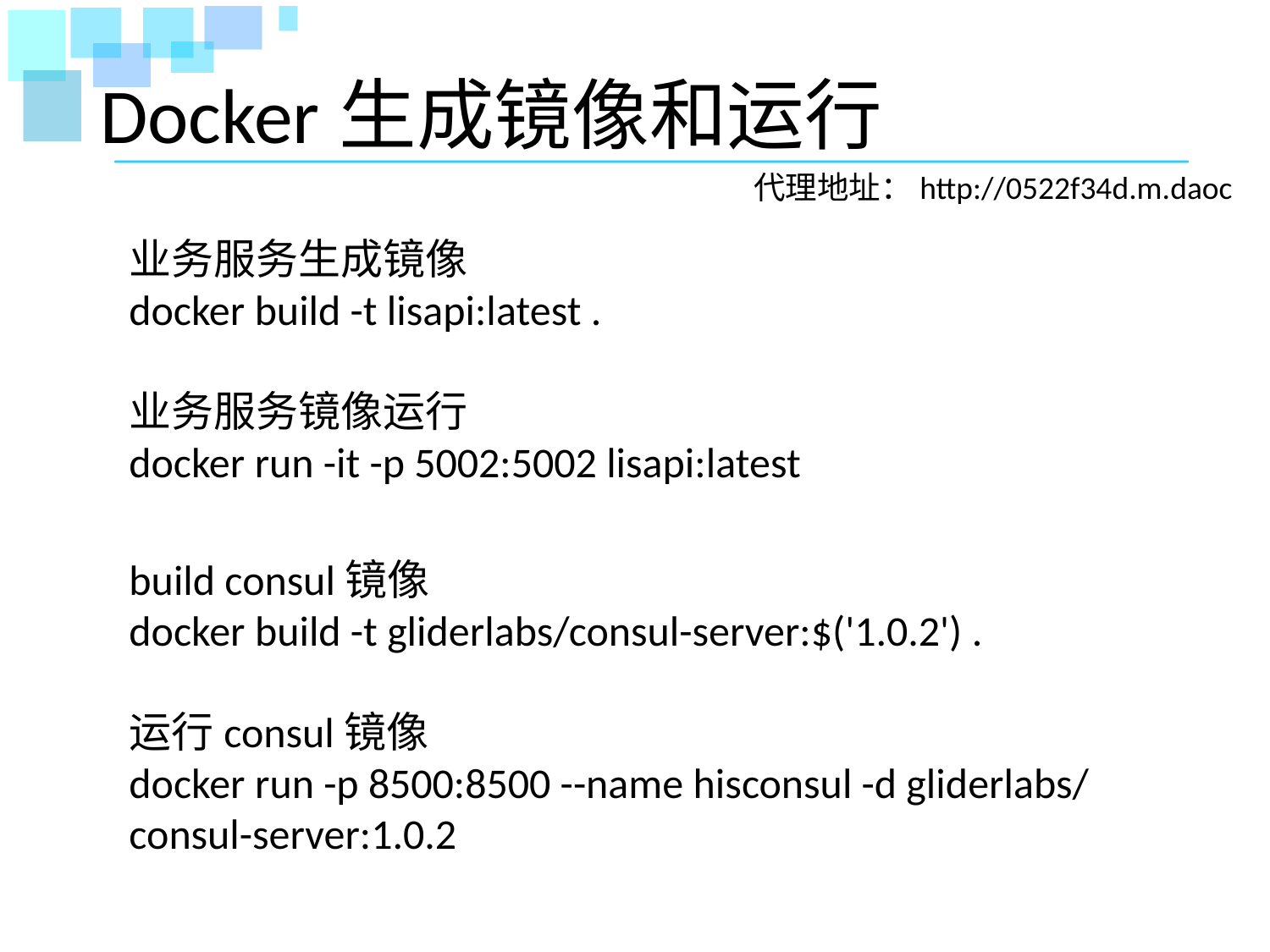

# Docker生成镜像和运行
代理地址：http://0522f34d.m.daoc
业务服务生成镜像
docker build -t lisapi:latest .
业务服务镜像运行
docker run -it -p 5002:5002 lisapi:latest
build consul镜像
docker build -t gliderlabs/consul-server:$('1.0.2') .
运行consul镜像
docker run -p 8500:8500 --name hisconsul -d gliderlabs/consul-server:1.0.2